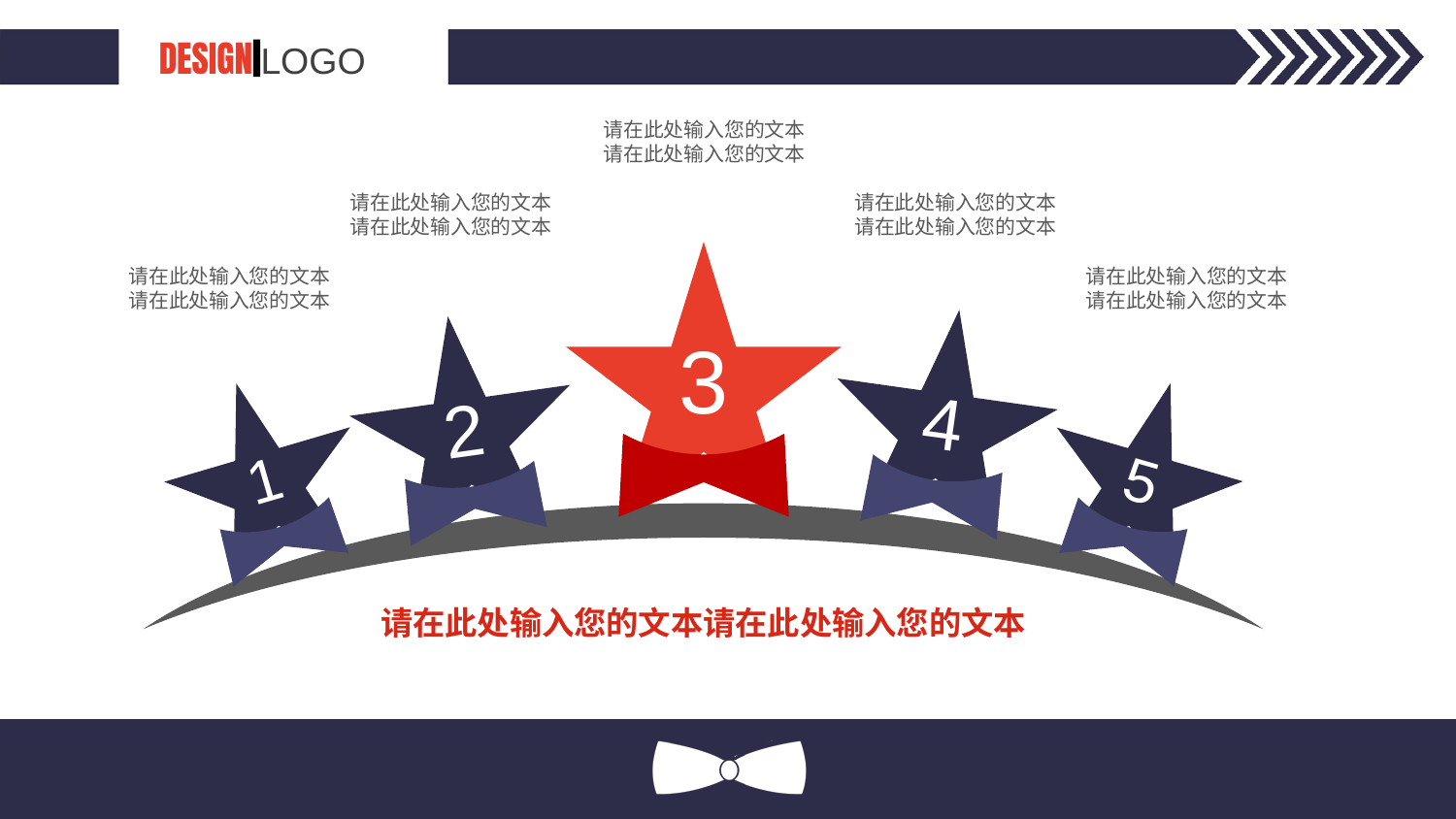

DESIGN|LOGO
请在此处输入您的文本请在此处输入您的文本

3

请在此处输入您的文本请在此处输入您的文本

2

请在此处输入您的文本请在此处输入您的文本

4

请在此处输入您的文本请在此处输入您的文本

1

请在此处输入您的文本请在此处输入您的文本

5

请在此处输入您的文本请在此处输入您的文本